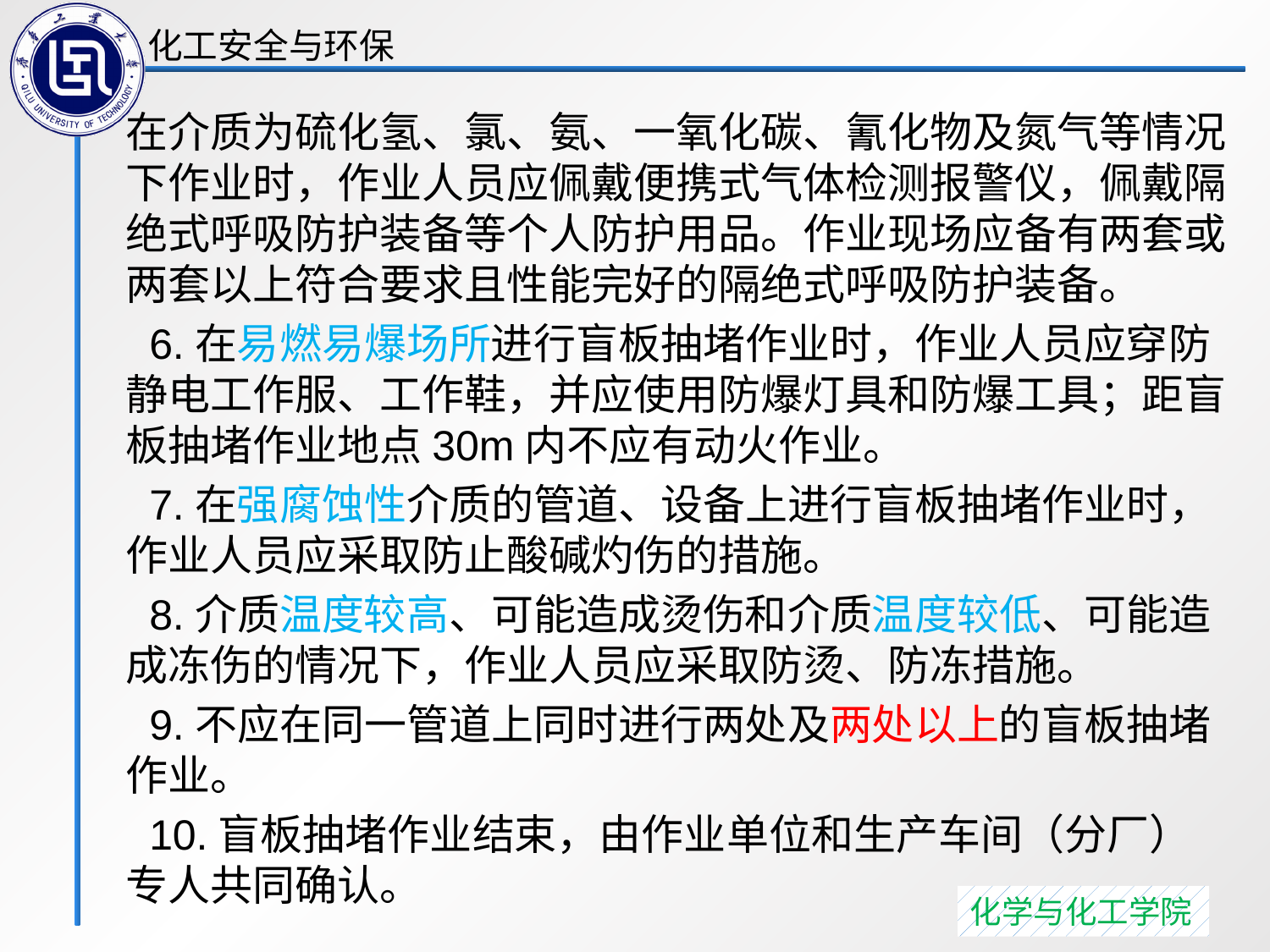

在介质为硫化氢、氯、氨、一氧化碳、氰化物及氮气等情况下作业时，作业人员应佩戴便携式气体检测报警仪，佩戴隔绝式呼吸防护装备等个人防护用品。作业现场应备有两套或两套以上符合要求且性能完好的隔绝式呼吸防护装备。
  6.在易燃易爆场所进行盲板抽堵作业时，作业人员应穿防静电工作服、工作鞋，并应使用防爆灯具和防爆工具；距盲板抽堵作业地点30m内不应有动火作业。
  7.在强腐蚀性介质的管道、设备上进行盲板抽堵作业时，作业人员应采取防止酸碱灼伤的措施。
  8.介质温度较高、可能造成烫伤和介质温度较低、可能造成冻伤的情况下，作业人员应采取防烫、防冻措施。
  9.不应在同一管道上同时进行两处及两处以上的盲板抽堵作业。
  10.盲板抽堵作业结束，由作业单位和生产车间（分厂）专人共同确认。